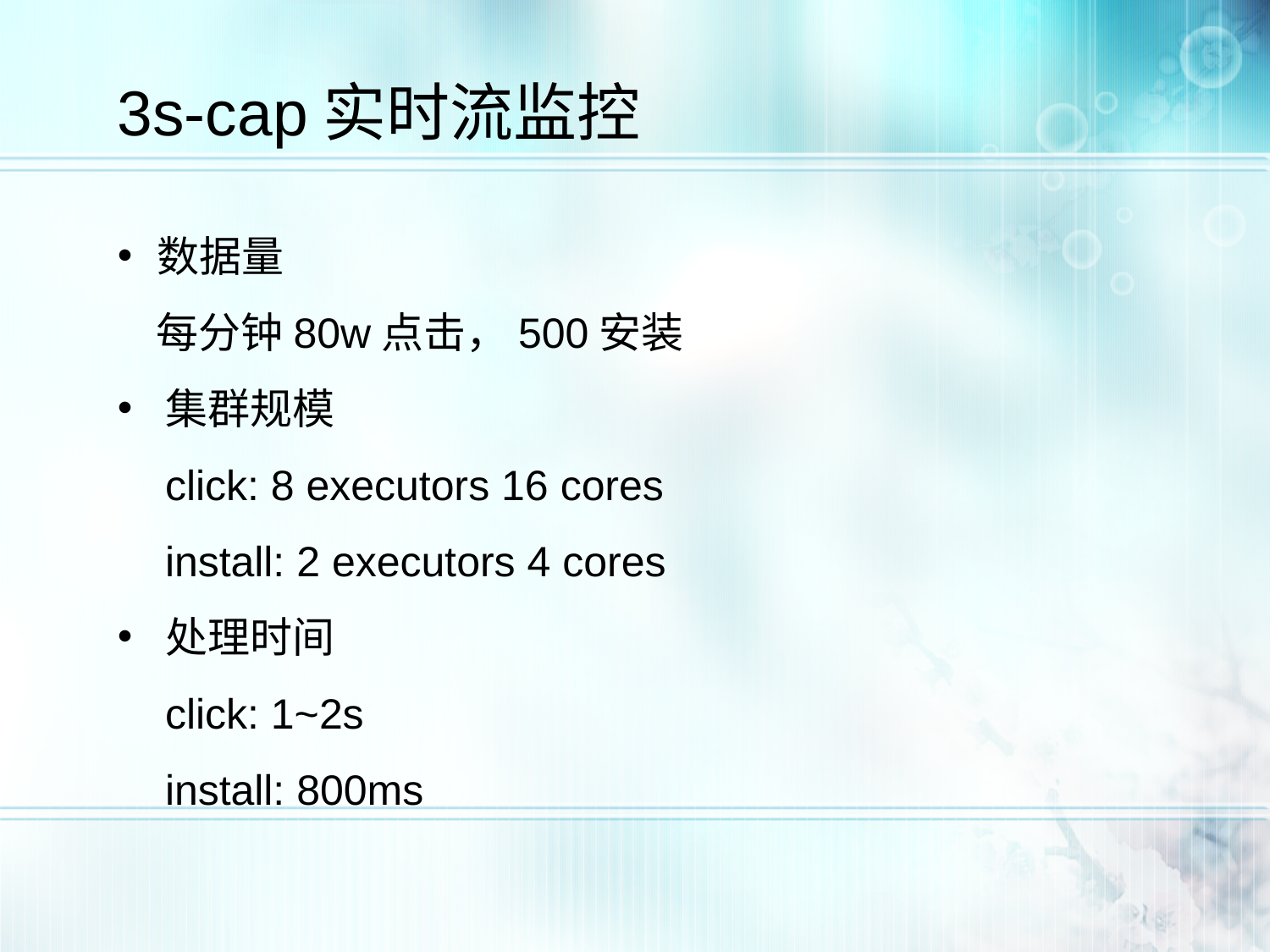

3s-cap实时流监控
数据量
   每分钟80w点击，500安装
集群规模
    click: 8 executors 16 cores
    install: 2 executors 4 cores
处理时间
    click: 1~2s
    install: 800ms